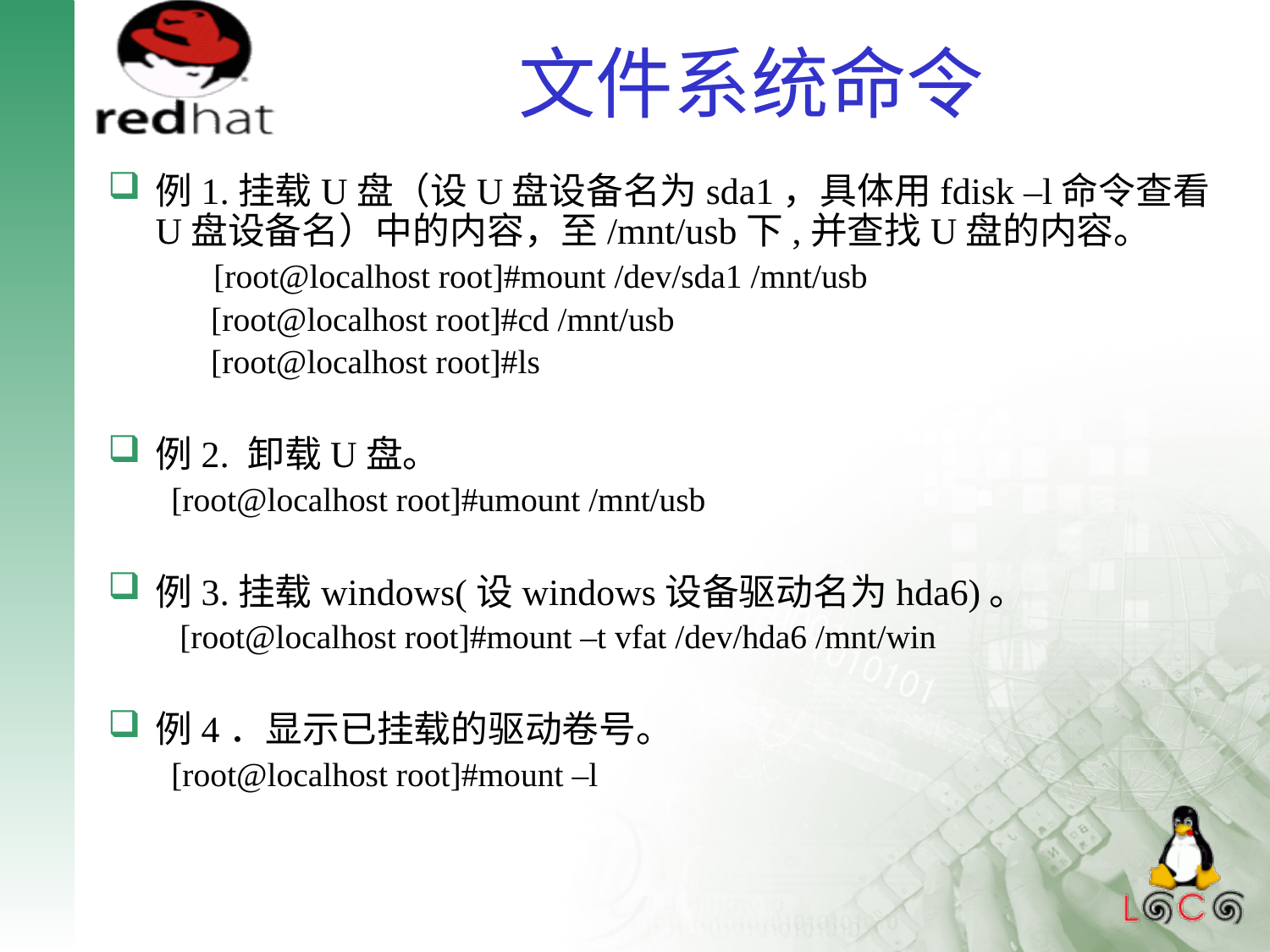

# 文件系统命令
例1.挂载U盘（设U盘设备名为sda1，具体用fdisk –l命令查看U盘设备名）中的内容，至/mnt/usb下,并查找U盘的内容。
     [root@localhost root]#mount /dev/sda1 /mnt/usb
	[root@localhost root]#cd /mnt/usb
	[root@localhost root]#ls

例2. 卸载U盘。
[root@localhost root]#umount /mnt/usb

例3.挂载windows(设windows设备驱动名为hda6)。
 [root@localhost root]#mount –t vfat /dev/hda6 /mnt/win

例4．显示已挂载的驱动卷号。
[root@localhost root]#mount –l